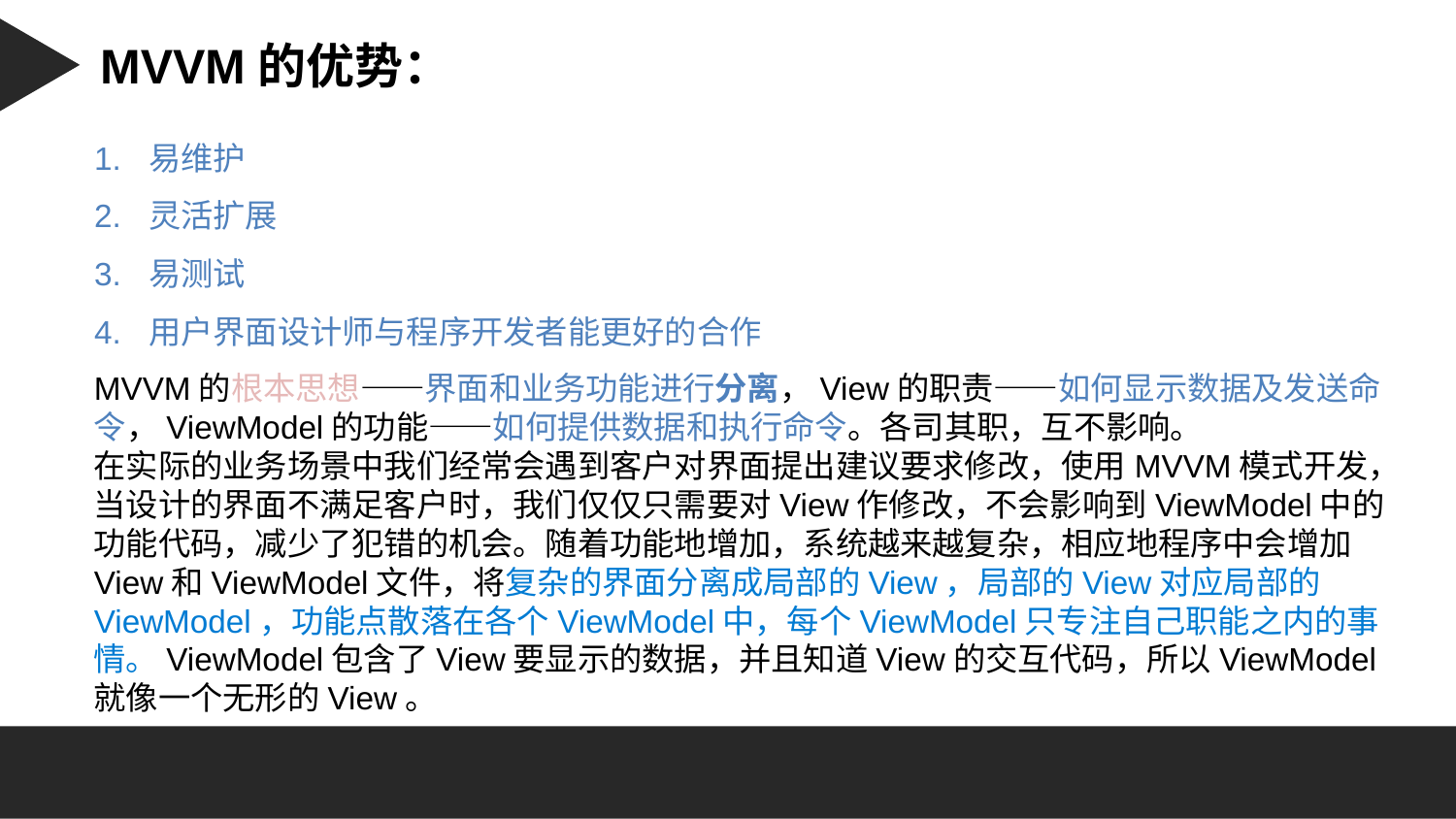

Character 字符串：

MVVM的优势：
易维护
灵活扩展
易测试
用户界面设计师与程序开发者能更好的合作
MVVM的根本思想——界面和业务功能进行分离，View的职责——如何显示数据及发送命令，ViewModel的功能——如何提供数据和执行命令。各司其职，互不影响。
在实际的业务场景中我们经常会遇到客户对界面提出建议要求修改，使用MVVM模式开发，当设计的界面不满足客户时，我们仅仅只需要对View作修改，不会影响到ViewModel中的功能代码，减少了犯错的机会。随着功能地增加，系统越来越复杂，相应地程序中会增加View和ViewModel文件，将复杂的界面分离成局部的View，局部的View对应局部的ViewModel，功能点散落在各个ViewModel中，每个ViewModel只专注自己职能之内的事情。ViewModel包含了View要显示的数据，并且知道View的交互代码，所以ViewModel就像一个无形的View。